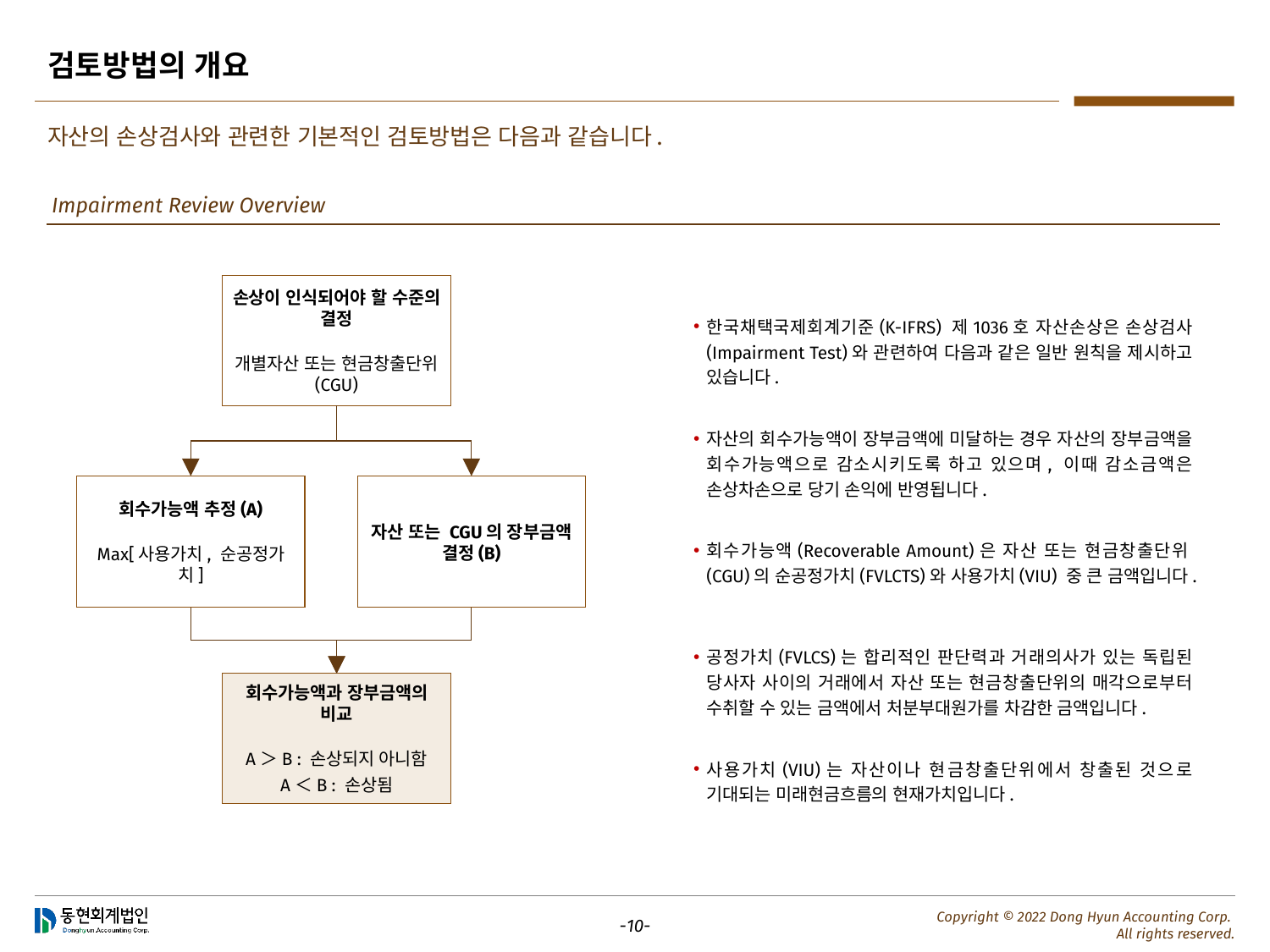

# 검토방법의 개요
자산의 손상검사와 관련한 기본적인 검토방법은 다음과 같습니다.
Impairment Review Overview
한국채택국제회계기준(K-IFRS) 제1036호 자산손상은 손상검사 (Impairment Test)와 관련하여 다음과 같은 일반 원칙을 제시하고 있습니다.

자산의 회수가능액이 장부금액에 미달하는 경우 자산의 장부금액을 회수가능액으로 감소시키도록 하고 있으며, 이때 감소금액은 손상차손으로 당기 손익에 반영됩니다.

회수가능액(Recoverable Amount)은 자산 또는 현금창출단위(CGU)의 순공정가치(FVLCTS)와 사용가치(VIU) 중 큰 금액입니다.
공정가치(FVLCS)는 합리적인 판단력과 거래의사가 있는 독립된 당사자 사이의 거래에서 자산 또는 현금창출단위의 매각으로부터 수취할 수 있는 금액에서 처분부대원가를 차감한 금액입니다.

사용가치(VIU)는 자산이나 현금창출단위에서 창출된 것으로 기대되는 미래현금흐름의 현재가치입니다.
손상이 인식되어야 할 수준의 결정

개별자산 또는 현금창출단위 (CGU)
회수가능액 추정(A)

Max[사용가치, 순공정가치]
자산 또는 CGU의 장부금액 결정(B)
회수가능액과 장부금액의 비교

A＞B : 손상되지 아니함
A＜B : 손상됨